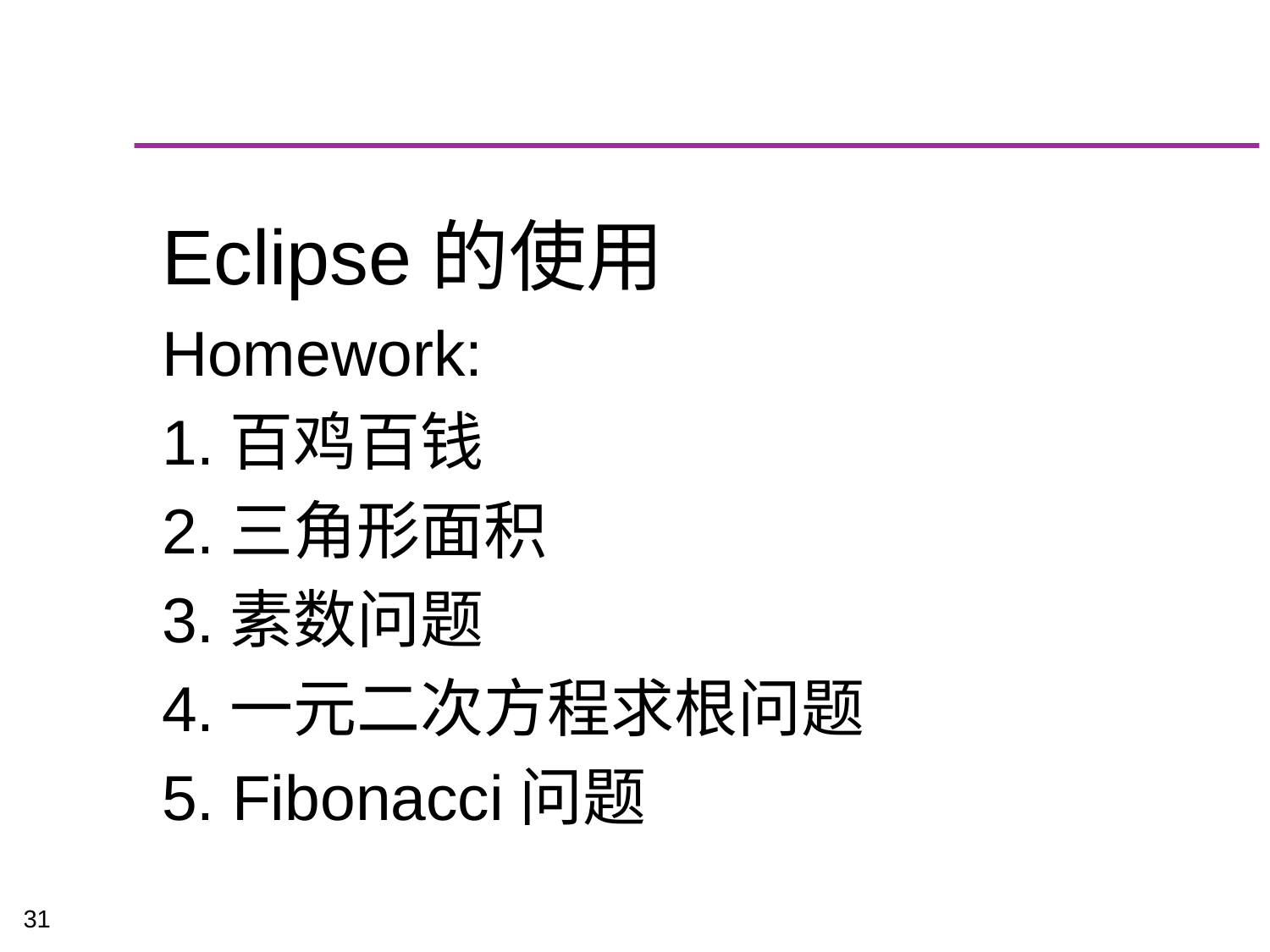

#
Eclipse的使用
Homework:
1.百鸡百钱
2.三角形面积
3.素数问题
4.一元二次方程求根问题
5. Fibonacci问题

31